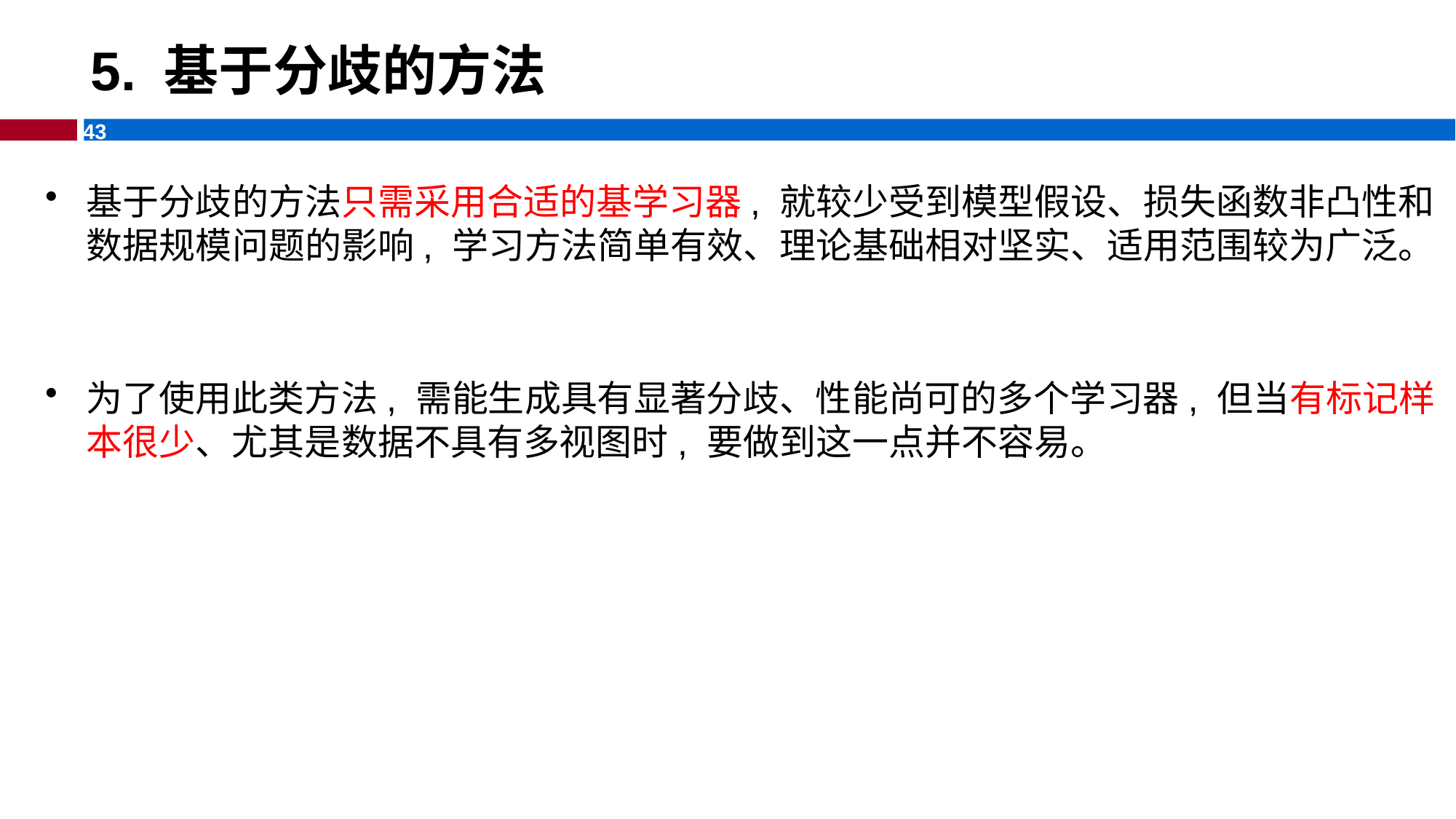

# 5. 基于分歧的方法
基于分歧的方法只需采用合适的基学习器, 就较少受到模型假设、损失函数非凸性和数据规模问题的影响, 学习方法简单有效、理论基础相对坚实、适用范围较为广泛。

为了使用此类方法, 需能生成具有显著分歧、性能尚可的多个学习器, 但当有标记样本很少、尤其是数据不具有多视图时, 要做到这一点并不容易。